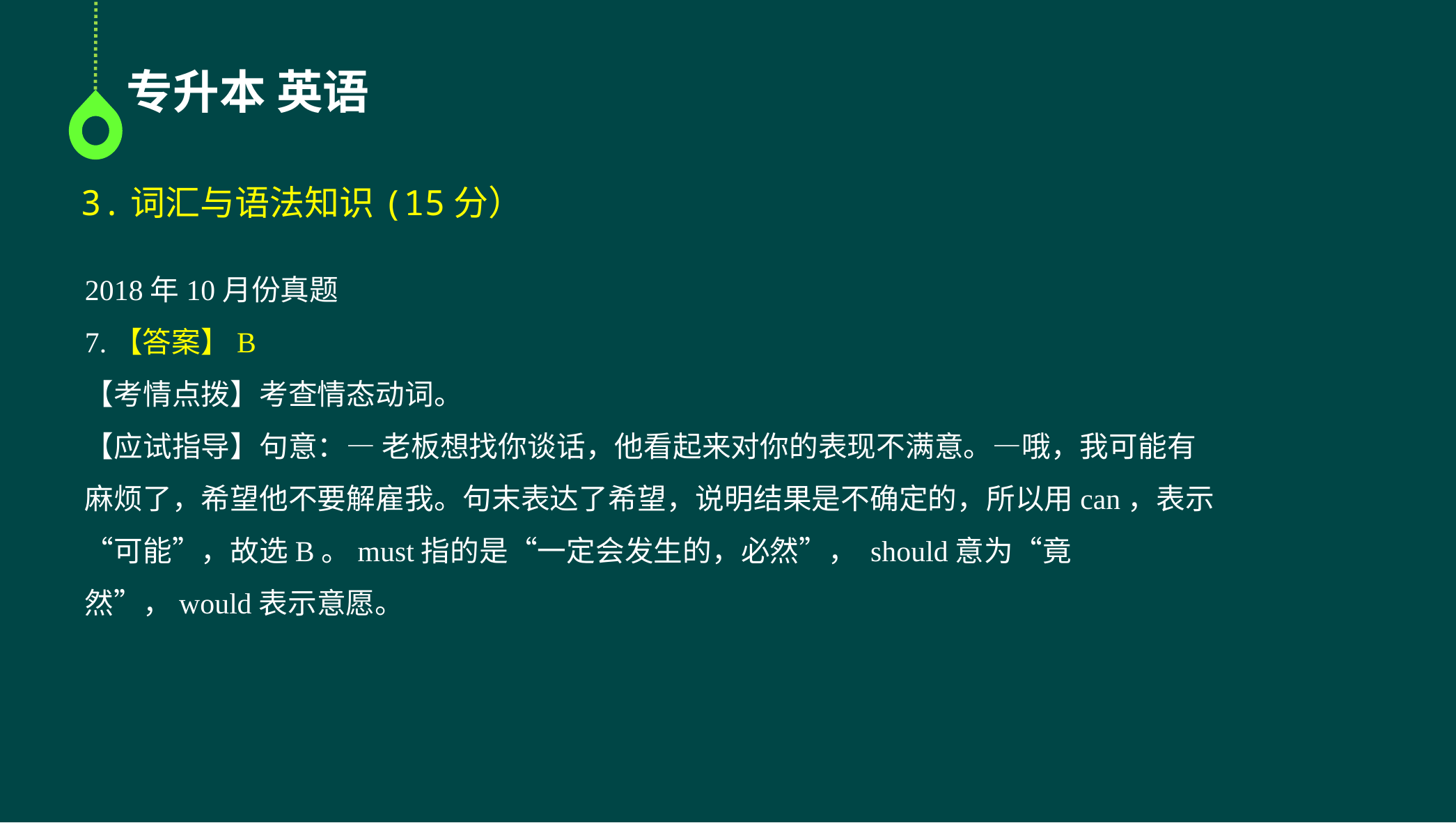

专升本 英语
3.词汇与语法知识(15分）
2018年10月份真题
7.【答案】B
【考情点拨】考查情态动词。
【应试指导】句意：— 老板想找你谈话，他看起来对你的表现不满意。—哦，我可能有麻烦了，希望他不要解雇我。句末表达了希望，说明结果是不确定的，所以用can，表示“可能”，故选B。must指的是“一定会发生的，必然”， should意为“竟然”，would表示意愿。